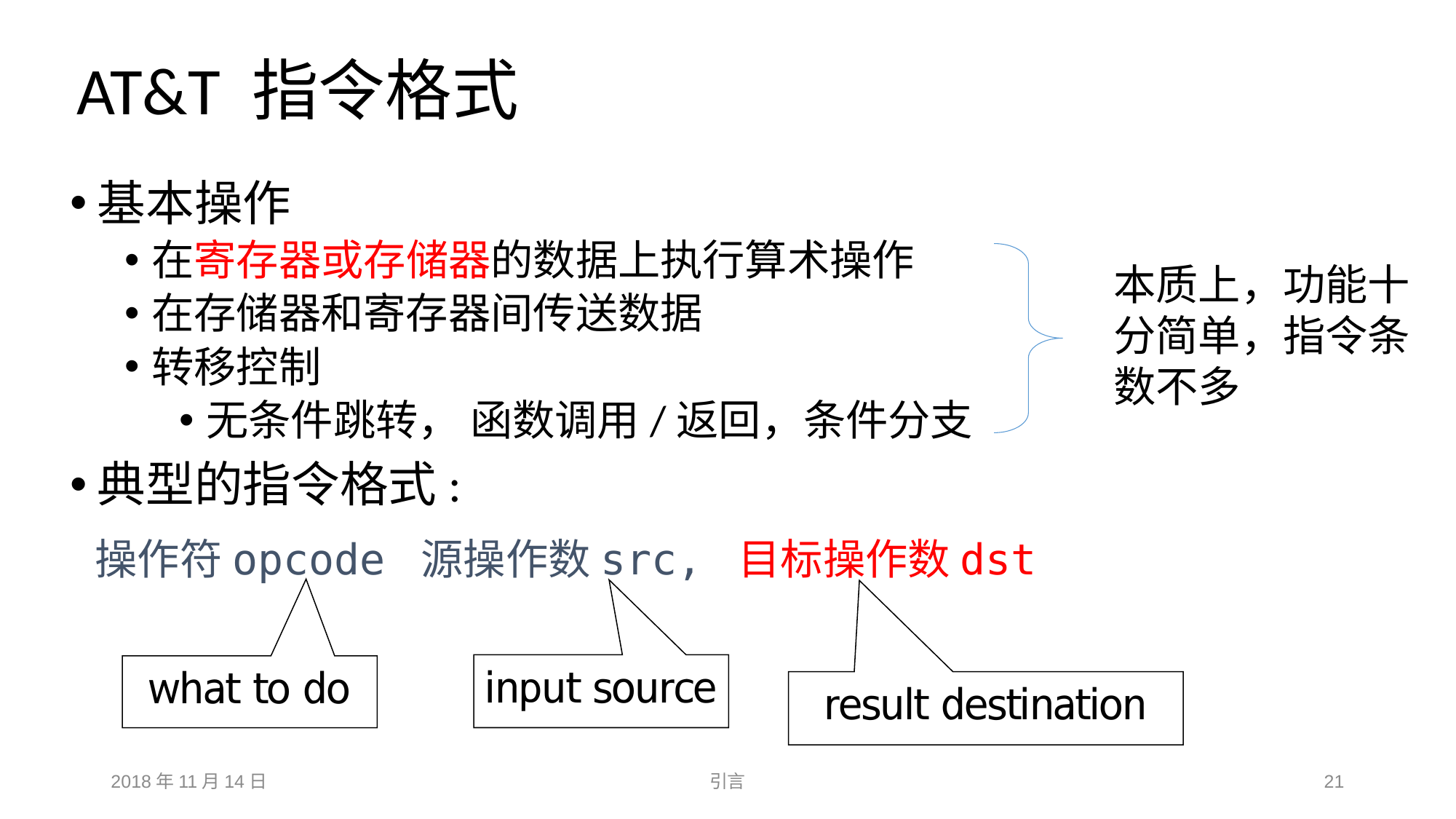

# AT&T 指令格式
基本操作
在寄存器或存储器的数据上执行算术操作
在存储器和寄存器间传送数据
转移控制
无条件跳转， 函数调用/返回，条件分支
典型的指令格式:
 操作符opcode 源操作数src, 目标操作数dst

本质上，功能十分简单，指令条数不多
input source
what to do
result destination
2018年11月14日
引言
21